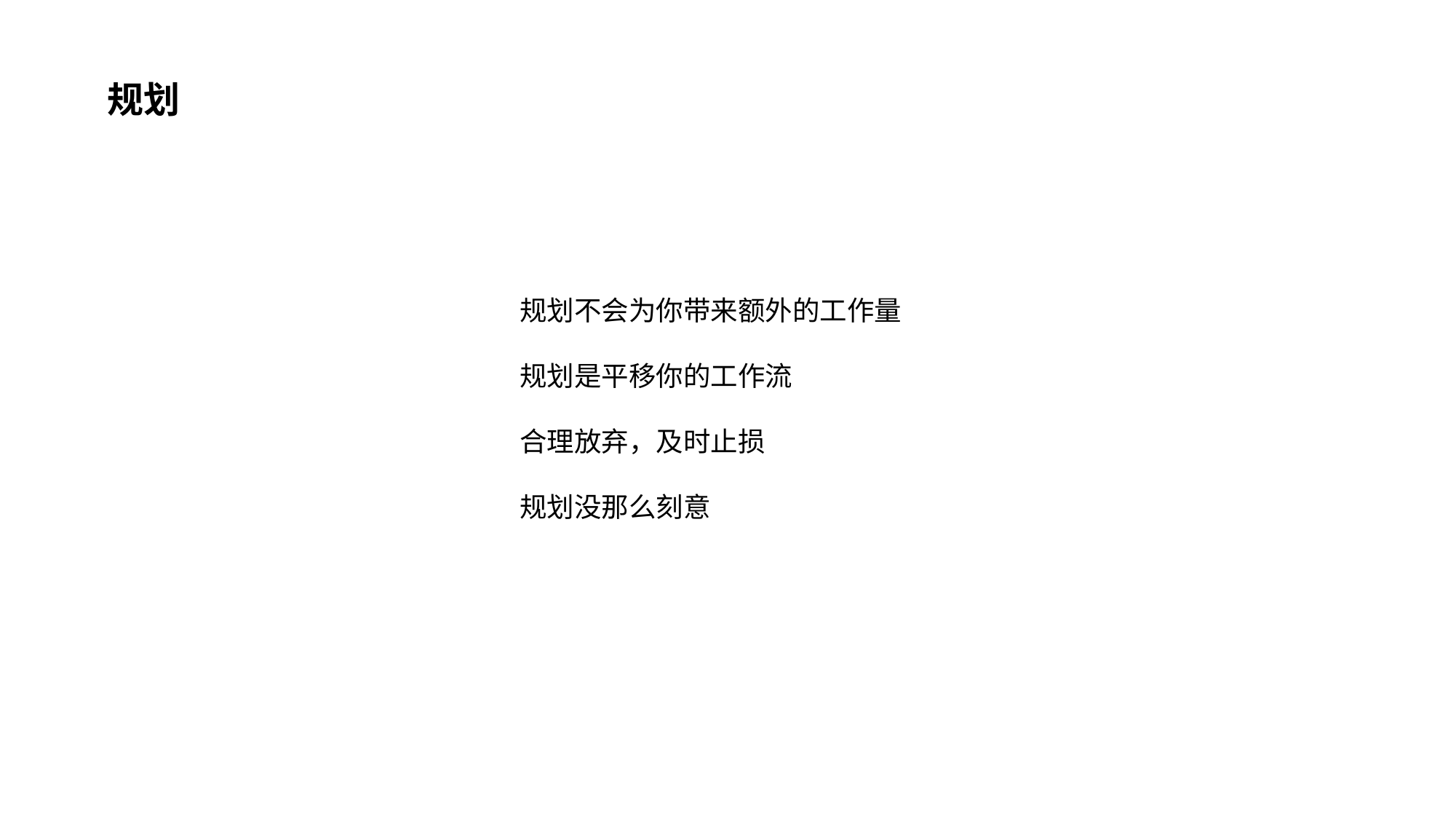

规划
规划不会为你带来额外的工作量

规划是平移你的工作流

合理放弃，及时止损

规划没那么刻意